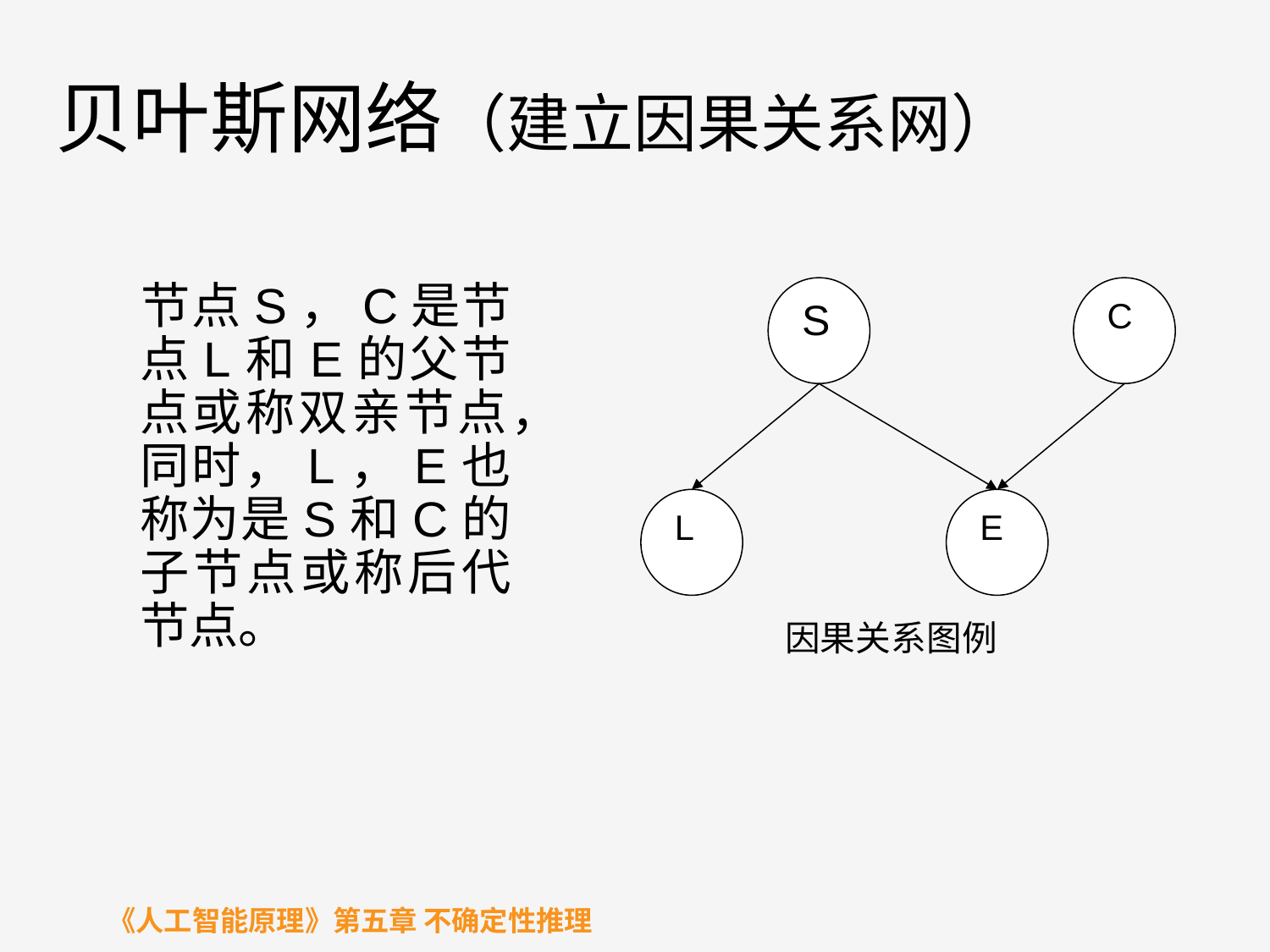

# 贝叶斯网络（建立因果关系网）
	节点S，C是节点L和E的父节点或称双亲节点，同时，L，E也称为是S和C的子节点或称后代节点。

S

C

L

E
因果关系图例

《人工智能原理》第五章 不确定性推理